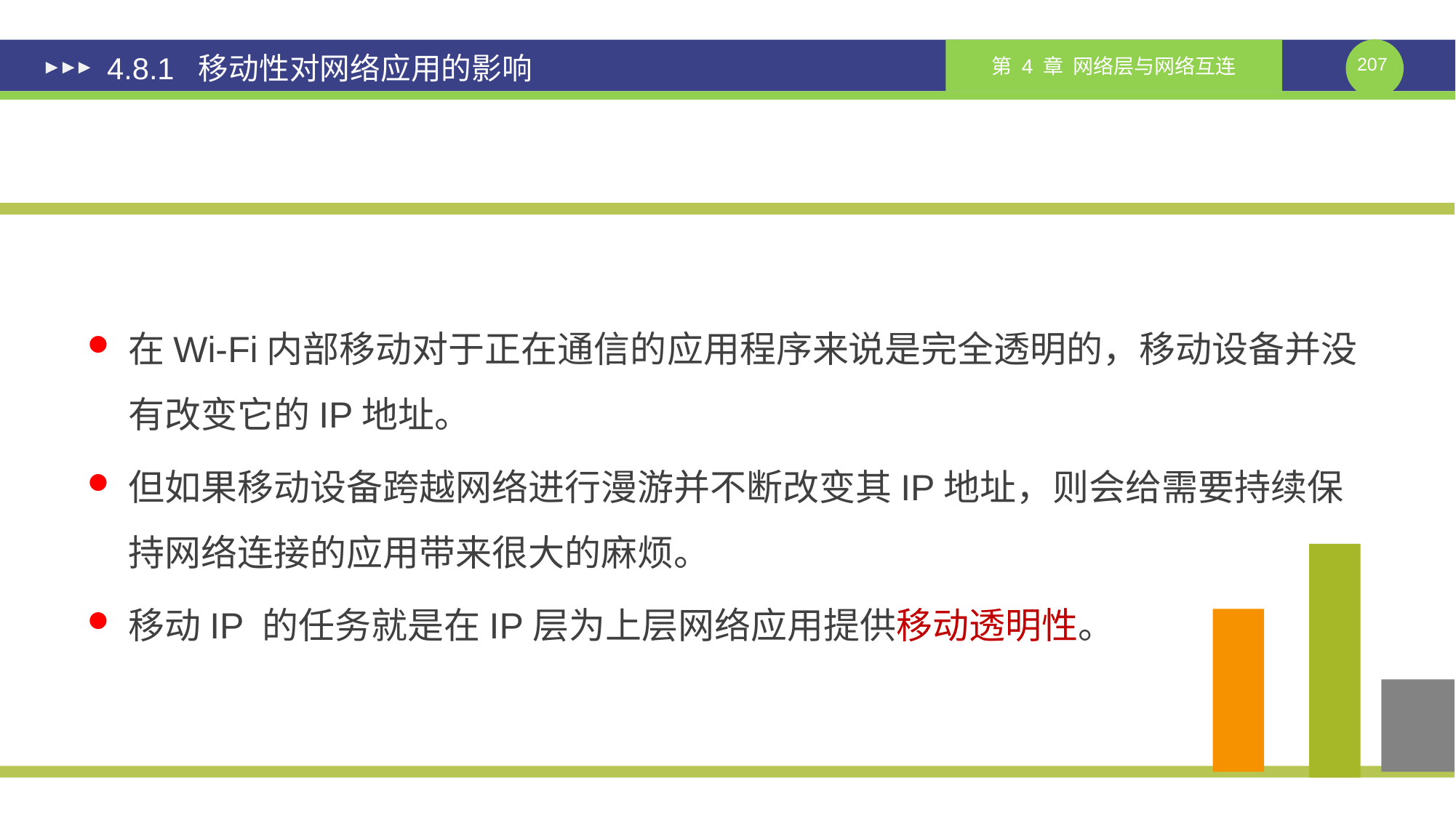

# 4.8.1  移动性对网络应用的影响

在Wi-Fi内部移动对于正在通信的应用程序来说是完全透明的，移动设备并没有改变它的IP地址。
但如果移动设备跨越网络进行漫游并不断改变其IP地址，则会给需要持续保持网络连接的应用带来很大的麻烦。
移动IP 的任务就是在IP层为上层网络应用提供移动透明性。

课件制作人：谢钧  谢希仁